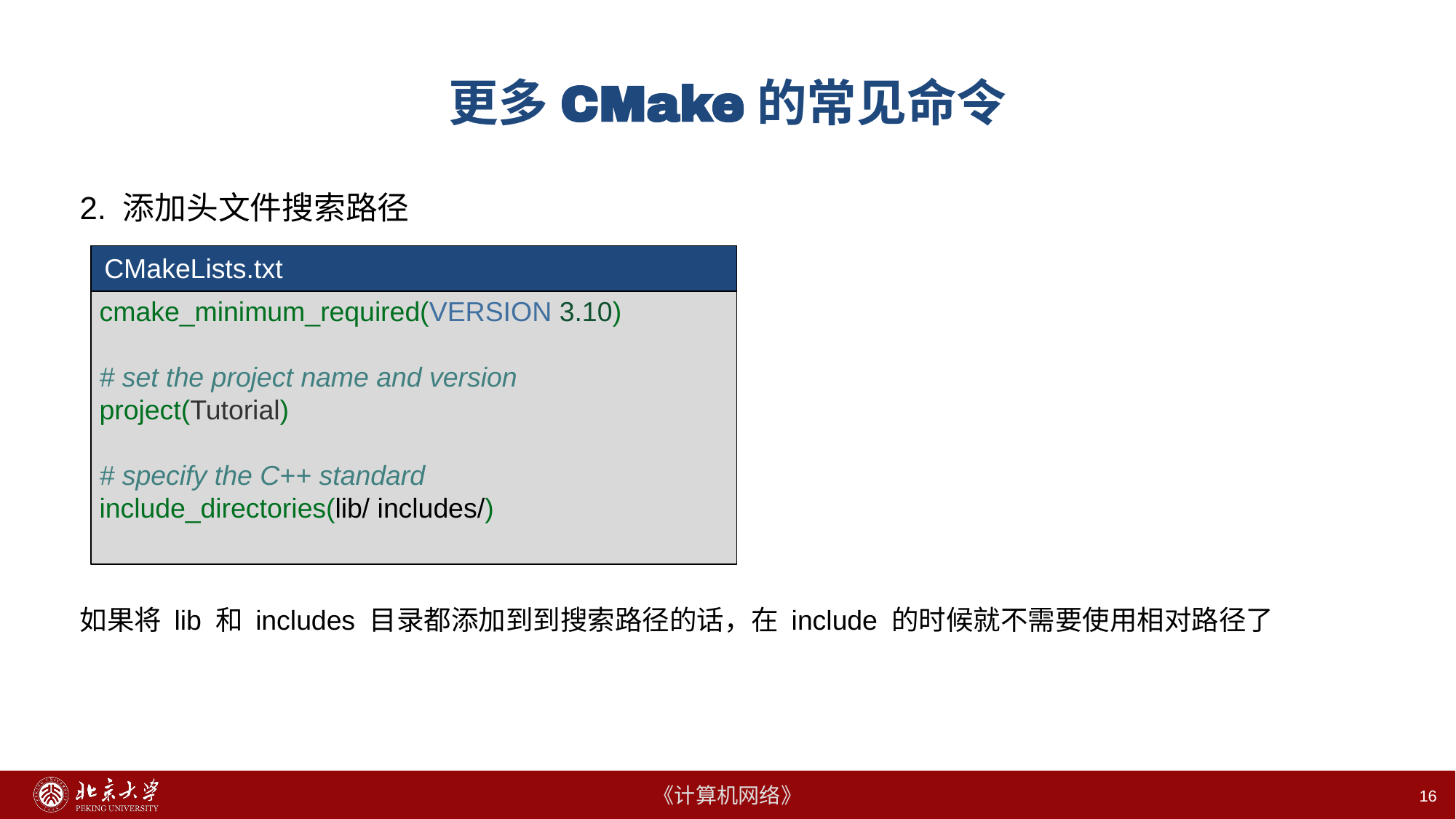

# 更多CMake的常见命令
2. 添加头文件搜索路径

如果将 lib 和 includes 目录都添加到到搜索路径的话，在 include 的时候就不需要使用相对路径了

CMakeLists.txt
cmake_minimum_required(VERSION 3.10)

# set the project name and version
project(Tutorial)

# specify the C++ standard
include_directories(lib/ includes/)

16